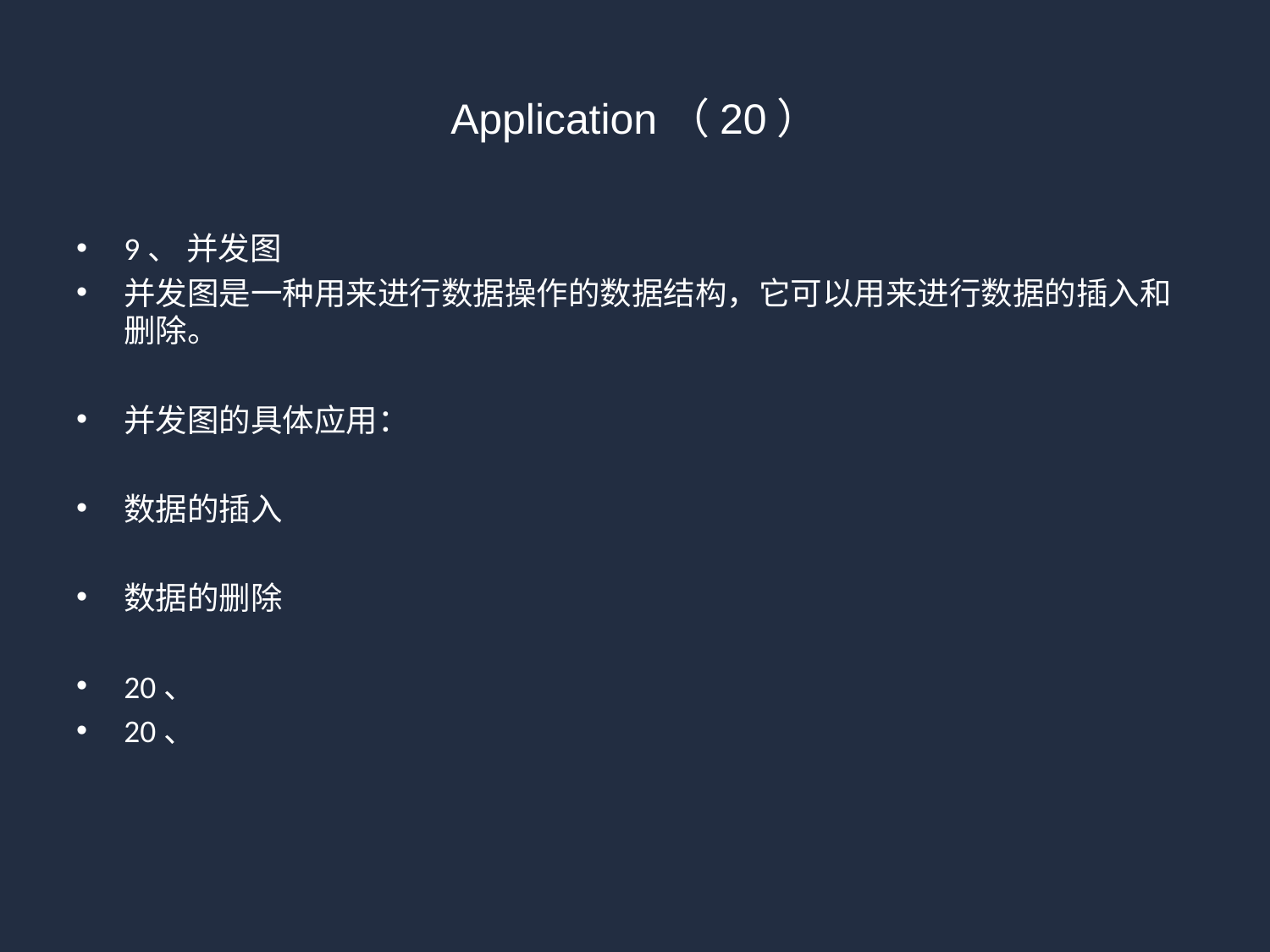

# Application（20）
9、 并发图
并发图是一种用来进行数据操作的数据结构，它可以用来进行数据的插入和删除。

并发图的具体应用：

数据的插入

数据的删除

20、
20、